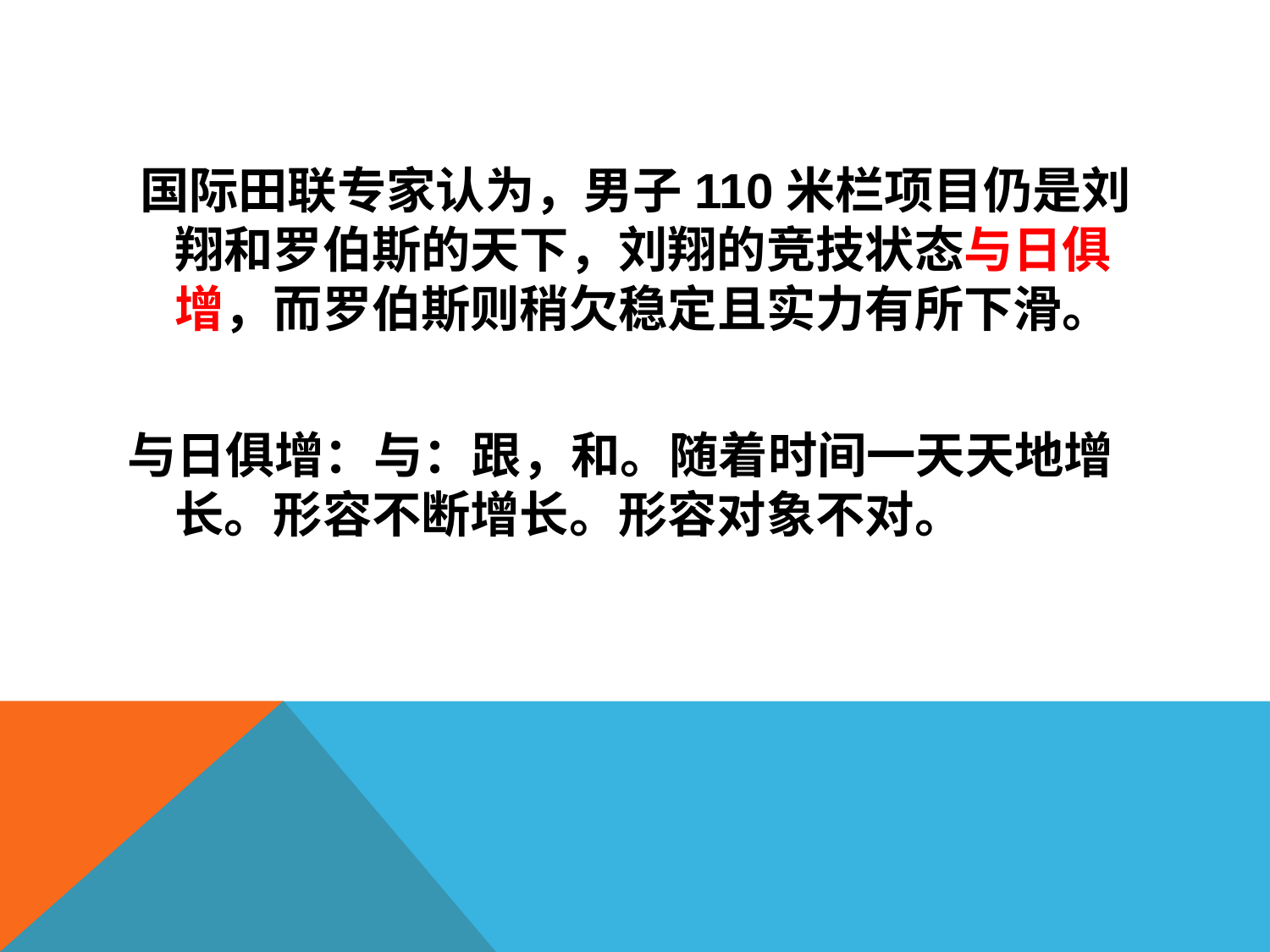

#
 国际田联专家认为，男子110米栏项目仍是刘翔和罗伯斯的天下，刘翔的竞技状态与日俱增，而罗伯斯则稍欠稳定且实力有所下滑。

与日俱增：与：跟，和。随着时间一天天地增长。形容不断增长。形容对象不对。